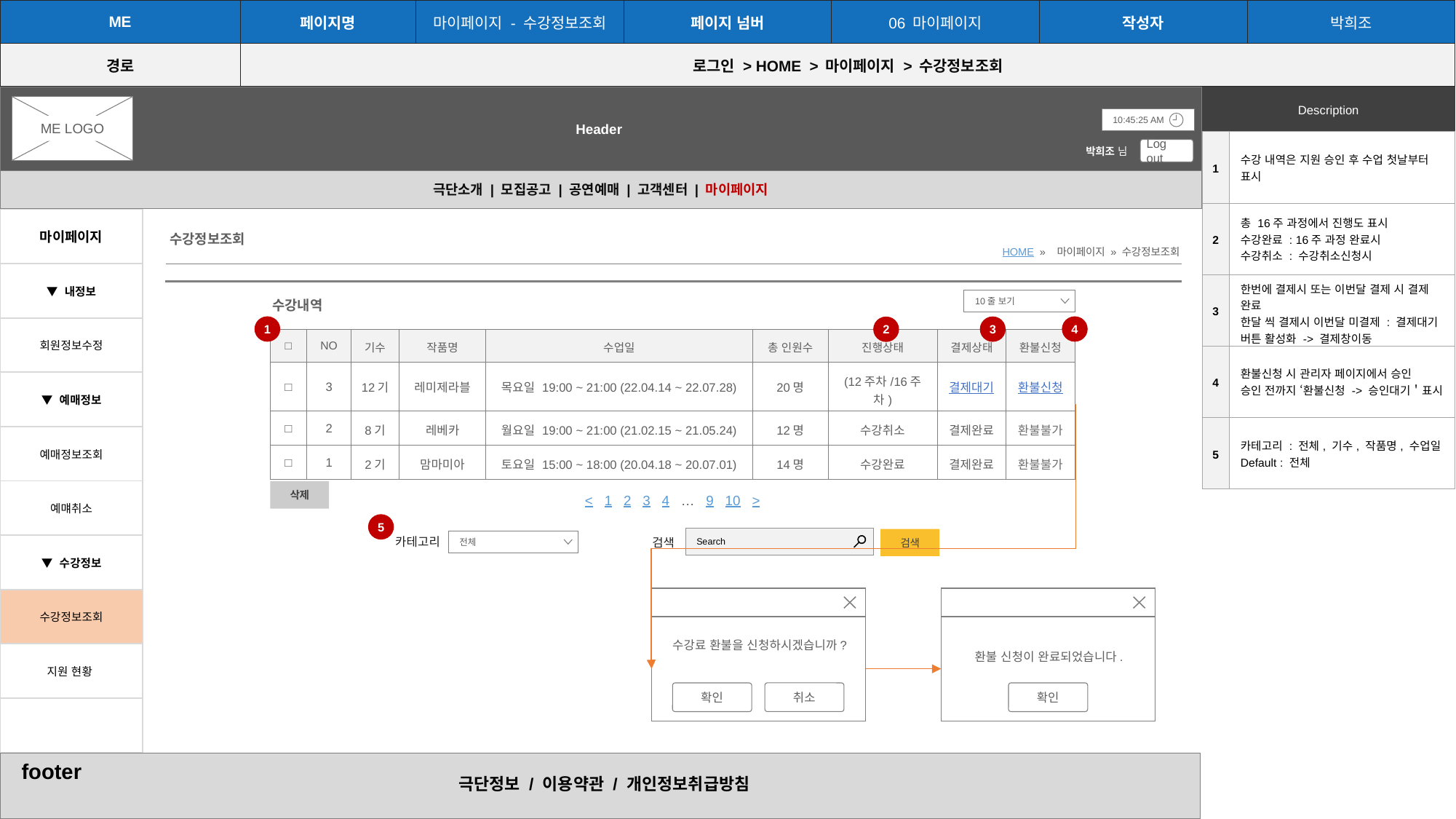

| ME | 페이지명 | 마이페이지 - 수강정보조회 | 페이지 넘버 | 06 마이페이지 | 작성자 | 박희조 |
| --- | --- | --- | --- | --- | --- | --- |
| 경로 | 로그인 > HOME > 마이페이지 > 수강정보조회 |  |  |  |  |  |
Header
| Description |
| --- |

ME LOGO
10:45:25 AM

| 1 | 수강 내역은 지원 승인 후 수업 첫날부터 표시 |
| --- | --- |
| 2 | 총 16주 과정에서 진행도 표시 수강완료 : 16주 과정 완료시 수강취소 : 수강취소신청시 |
| 3 | 한번에 결제시 또는 이번달 결제 시 결제 완료 한달 씩 결제시 이번달 미결제 : 결제대기 버튼 활성화 -> 결제창이동 |
| 4 | 환불신청 시 관리자 페이지에서 승인 승인 전까지 ‘환불신청 -> 승인대기＇표시 |
| 5 | 카테고리 : 전체, 기수, 작품명, 수업일 Default : 전체 |
박희조 님
Log out
극단소개 | 모집공고 | 공연예매 | 고객센터 | 마이페이지
| 마이페이지 |
| --- |
| ▼ 내정보 |
| 회원정보수정 |
| ▼ 예매정보 |
| 예매정보조회 |
| 예먜취소 |
| ▼ 수강정보 |
| 수강정보조회 |
| 지원 현황 |
|  |
수강정보조회
HOME  »   마이페이지 » 수강정보조회
10줄 보기

수강내역
1
4
3
2
| □ | NO | 기수 | 작품명 | 수업일 | 총 인원수 | 진행상태 | 결제상태 | 환불신청 |
| --- | --- | --- | --- | --- | --- | --- | --- | --- |
| □ | 3 | 12기 | 레미제라블 | 목요일 19:00 ~ 21:00 (22.04.14 ~ 22.07.28) | 20명 | (12주차/16주차) | 결제대기 | 환불신청 |
| □ | 2 | 8기 | 레베카 | 월요일 19:00 ~ 21:00 (21.02.15 ~ 21.05.24) | 12명 | 수강취소 | 결제완료 | 환불불가 |
| □ | 1 | 2기 | 맘마미아 | 토요일 15:00 ~ 18:00 (20.04.18 ~ 20.07.01) | 14명 | 수강완료 | 결제완료 | 환불불가 |
삭제
<   1   2   3   4   …   9   10   >
5
Search

검색
카테고리
전체

검색

수강료 환불을 신청하시겠습니까?

확인
취소

환불 신청이 완료되었습니다.
확인

footer
극단정보 / 이용약관 / 개인정보취급방침